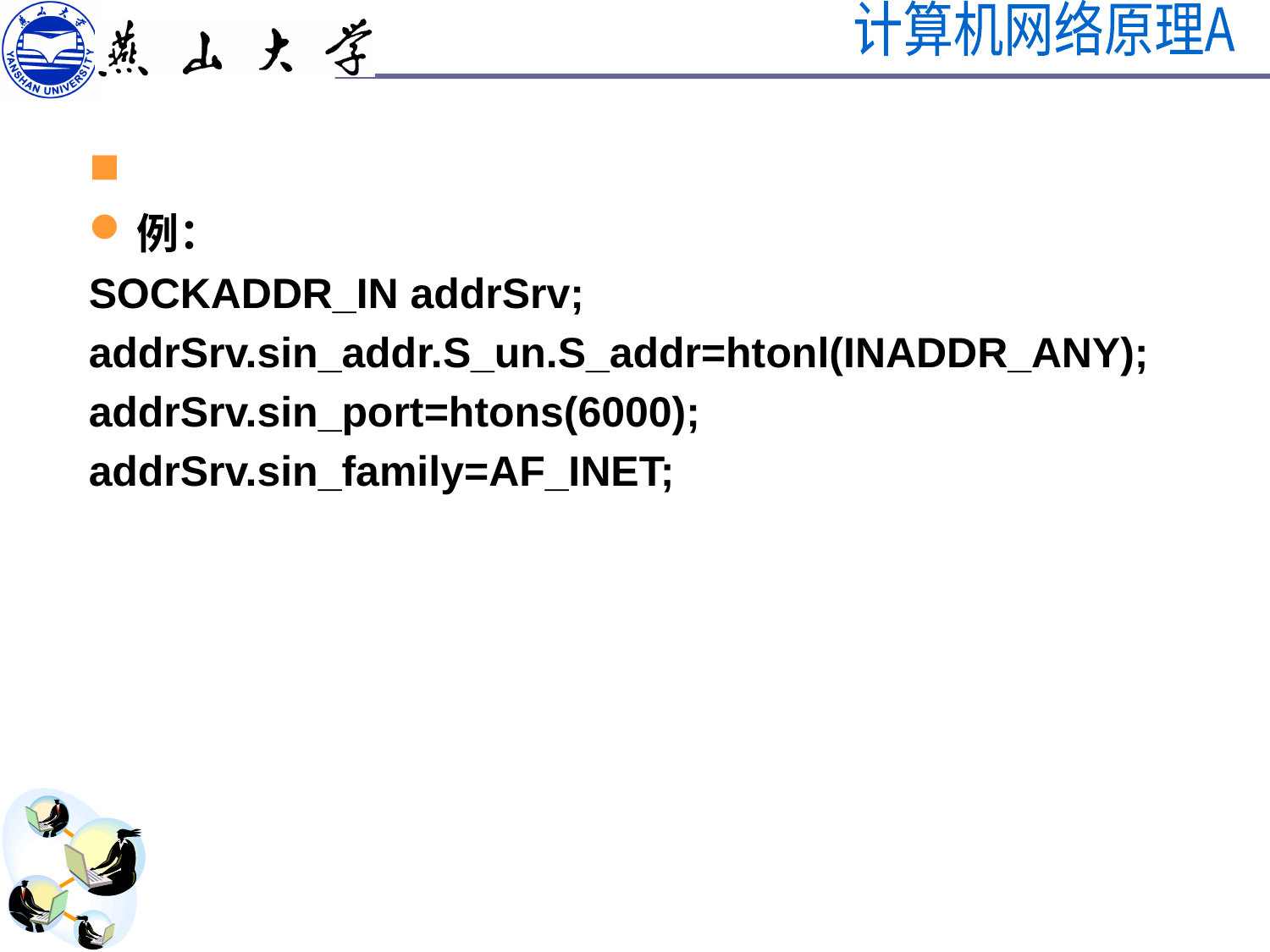

例：
SOCKADDR_IN addrSrv;
addrSrv.sin_addr.S_un.S_addr=htonl(INADDR_ANY);
addrSrv.sin_port=htons(6000);
addrSrv.sin_family=AF_INET;
92